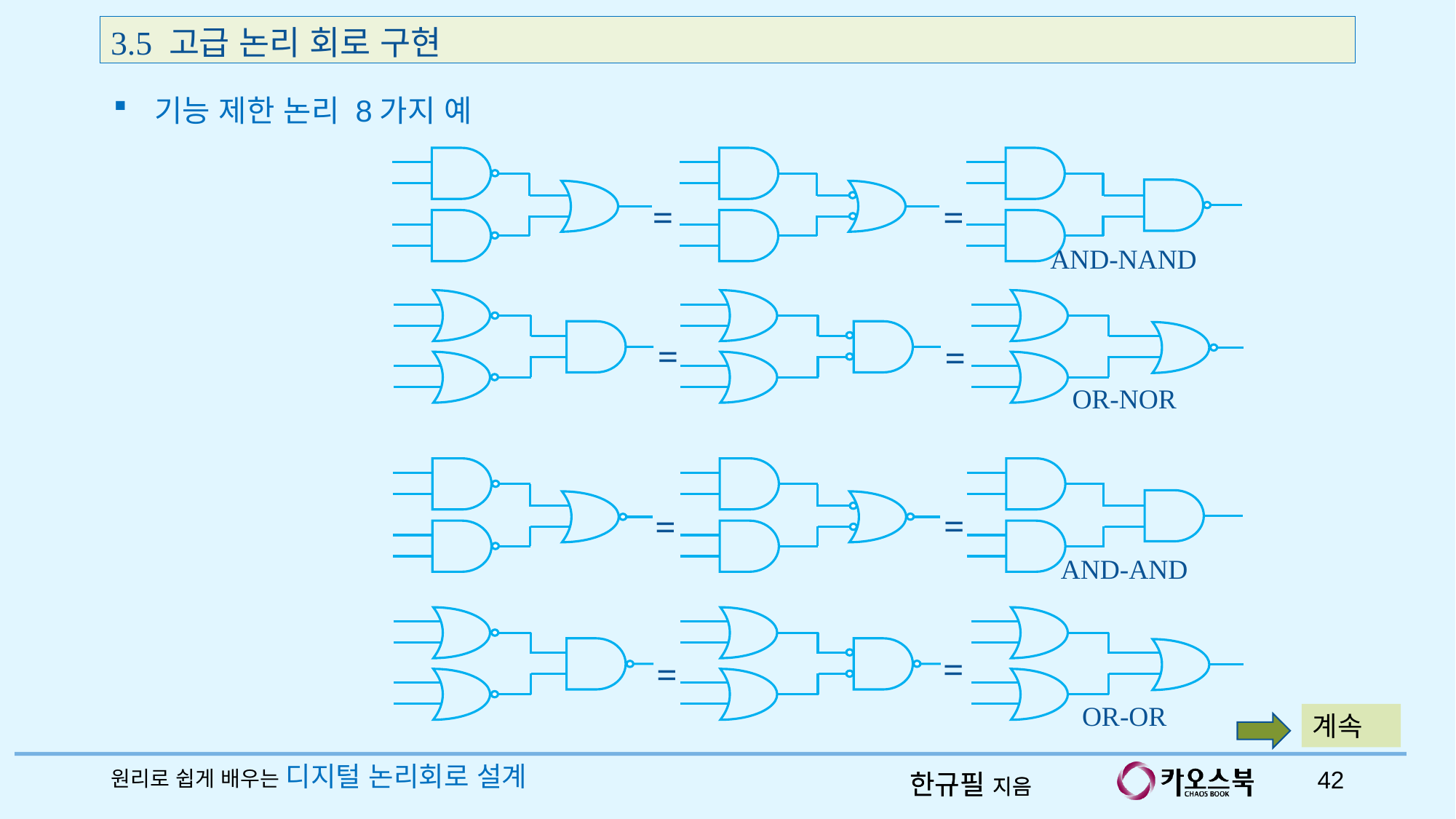

3.5 고급 논리 회로 구현
기능 제한 논리 8가지 예

=
=

AND-NAND

=
=

OR-NOR

=
=

AND-AND

=
=

OR-OR
계속

원리로 쉽게 배우는 디지털 논리회로 설계
42